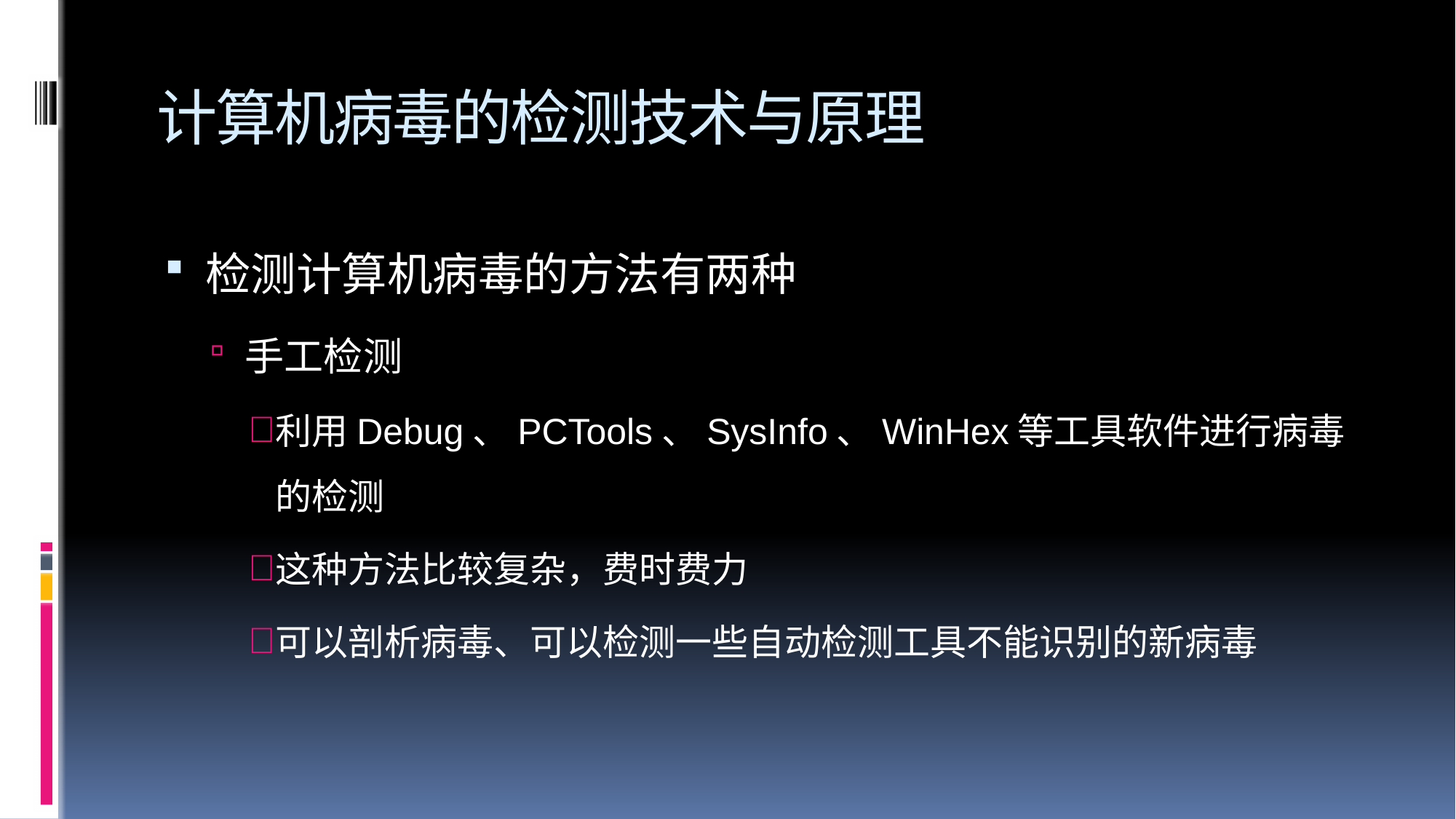

# 计算机病毒的检测技术与原理
检测计算机病毒的方法有两种
手工检测
利用Debug、PCTools、SysInfo、WinHex等工具软件进行病毒的检测
这种方法比较复杂，费时费力
可以剖析病毒、可以检测一些自动检测工具不能识别的新病毒